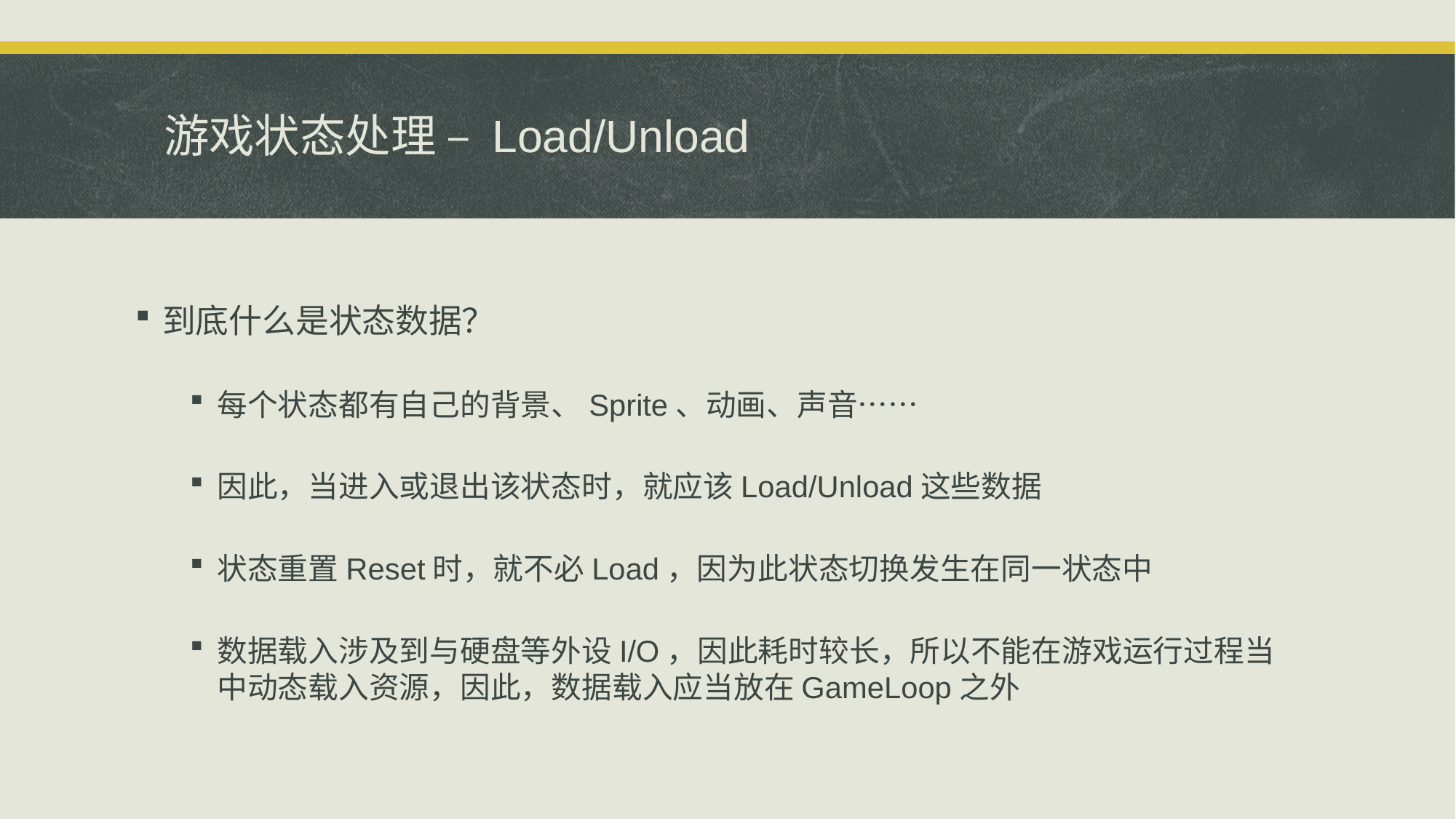

# 游戏状态处理 – Load/Unload
到底什么是状态数据？

每个状态都有自己的背景、Sprite、动画、声音……

因此，当进入或退出该状态时，就应该Load/Unload这些数据

状态重置Reset时，就不必Load，因为此状态切换发生在同一状态中

数据载入涉及到与硬盘等外设I/O，因此耗时较长，所以不能在游戏运行过程当中动态载入资源，因此，数据载入应当放在GameLoop之外